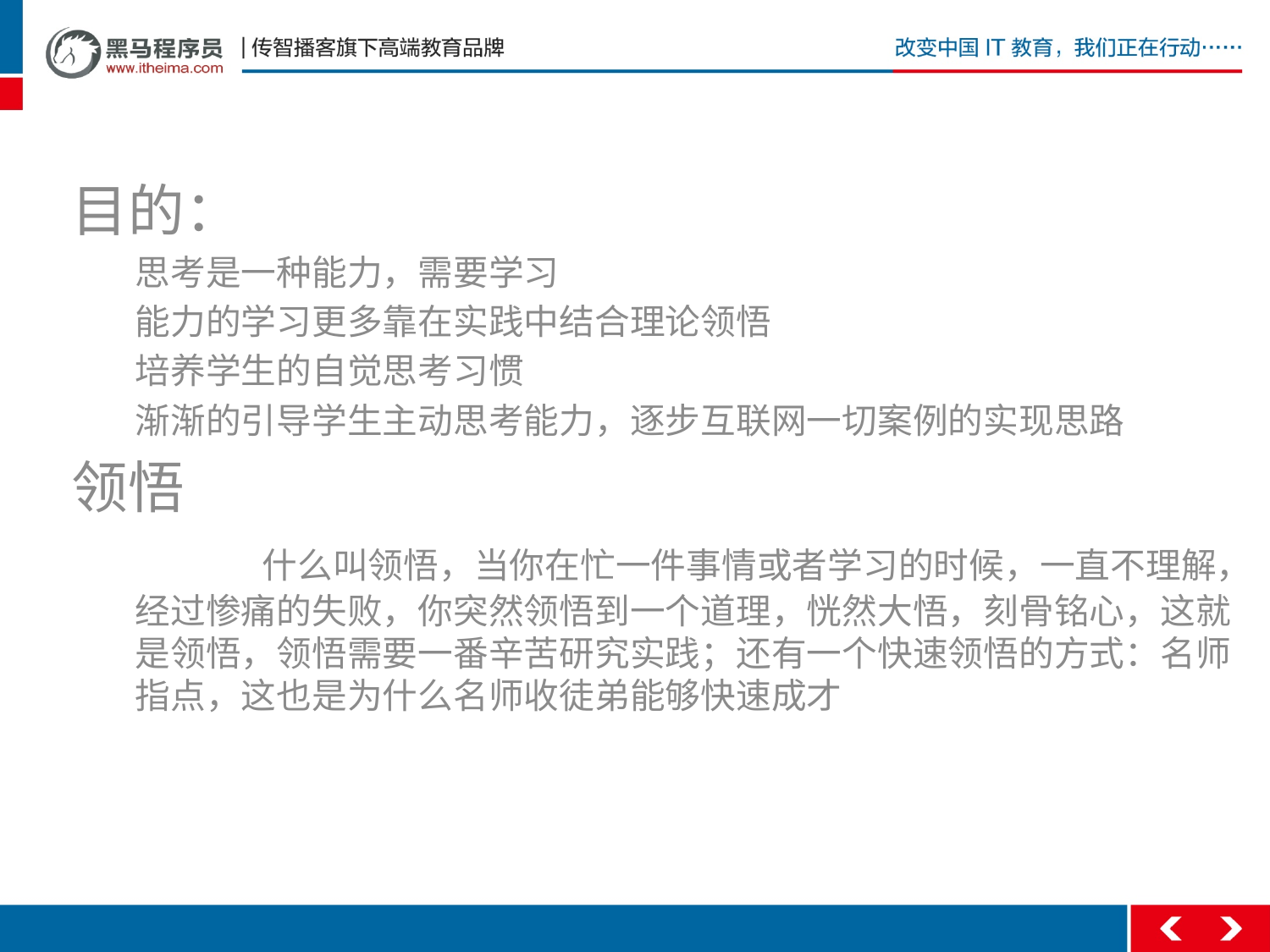

#
目的：
思考是一种能力，需要学习
能力的学习更多靠在实践中结合理论领悟
培养学生的自觉思考习惯
渐渐的引导学生主动思考能力，逐步互联网一切案例的实现思路
领悟
	什么叫领悟，当你在忙一件事情或者学习的时候，一直不理解，经过惨痛的失败，你突然领悟到一个道理，恍然大悟，刻骨铭心，这就是领悟，领悟需要一番辛苦研究实践；还有一个快速领悟的方式：名师指点，这也是为什么名师收徒弟能够快速成才